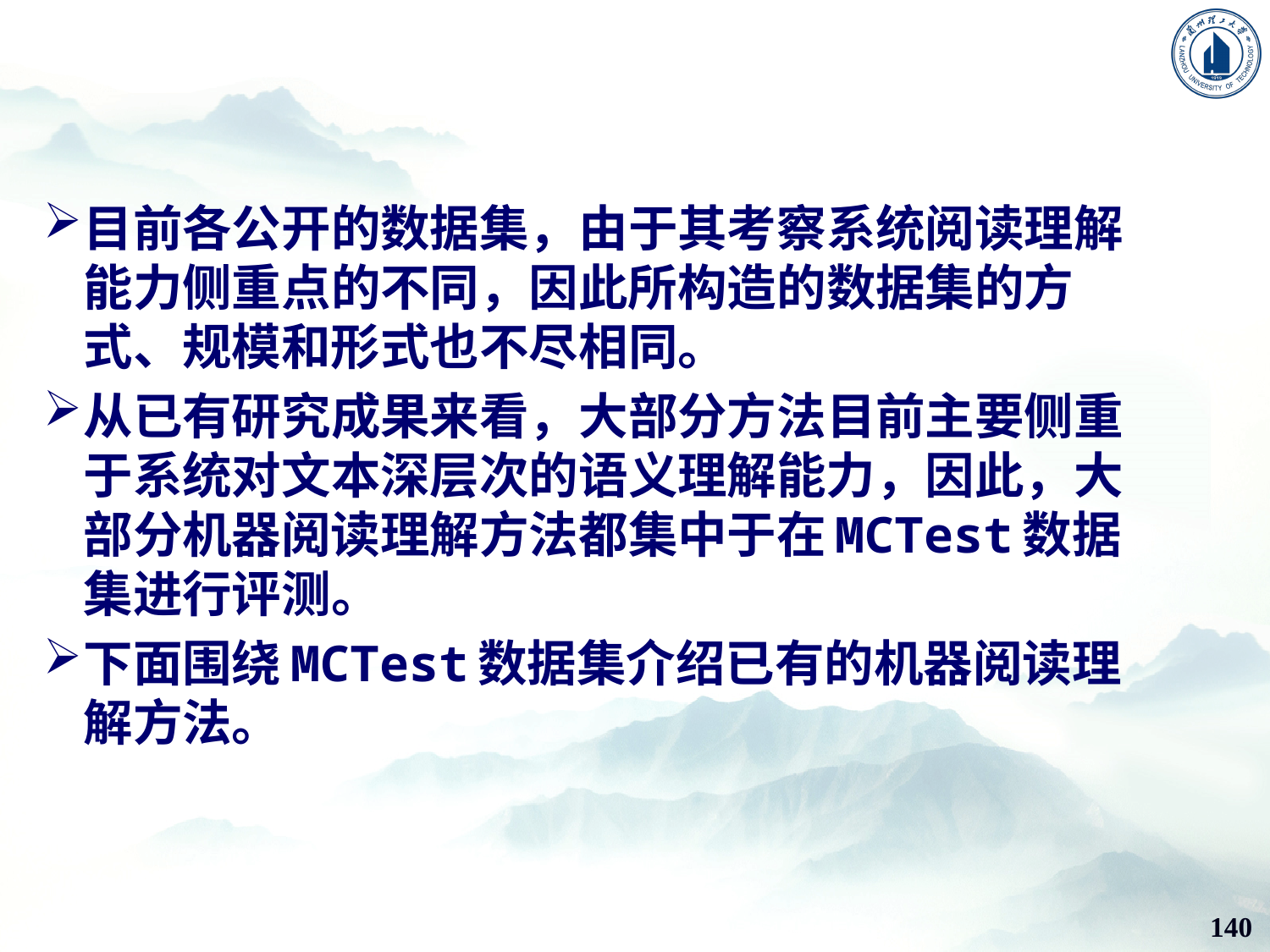

目前各公开的数据集，由于其考察系统阅读理解能力侧重点的不同，因此所构造的数据集的方式、规模和形式也不尽相同。
从已有研究成果来看，大部分方法目前主要侧重于系统对文本深层次的语义理解能力，因此，大部分机器阅读理解方法都集中于在MCTest数据集进行评测。
下面围绕MCTest数据集介绍已有的机器阅读理解方法。

140